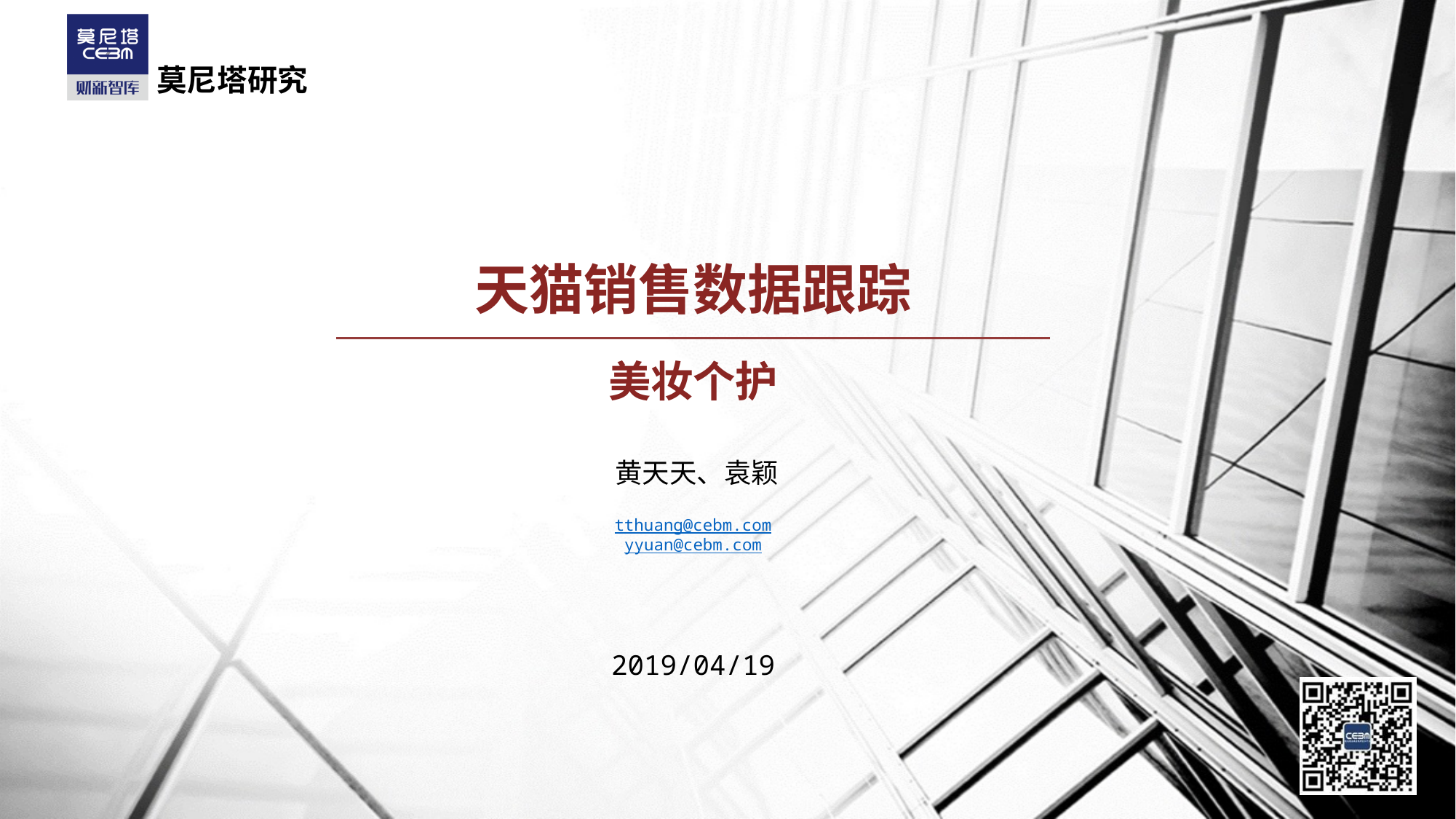

# 天猫销售数据跟踪
美妆个护
黄天天、袁颖
tthuang@cebm.com
yyuan@cebm.com

2019/04/19